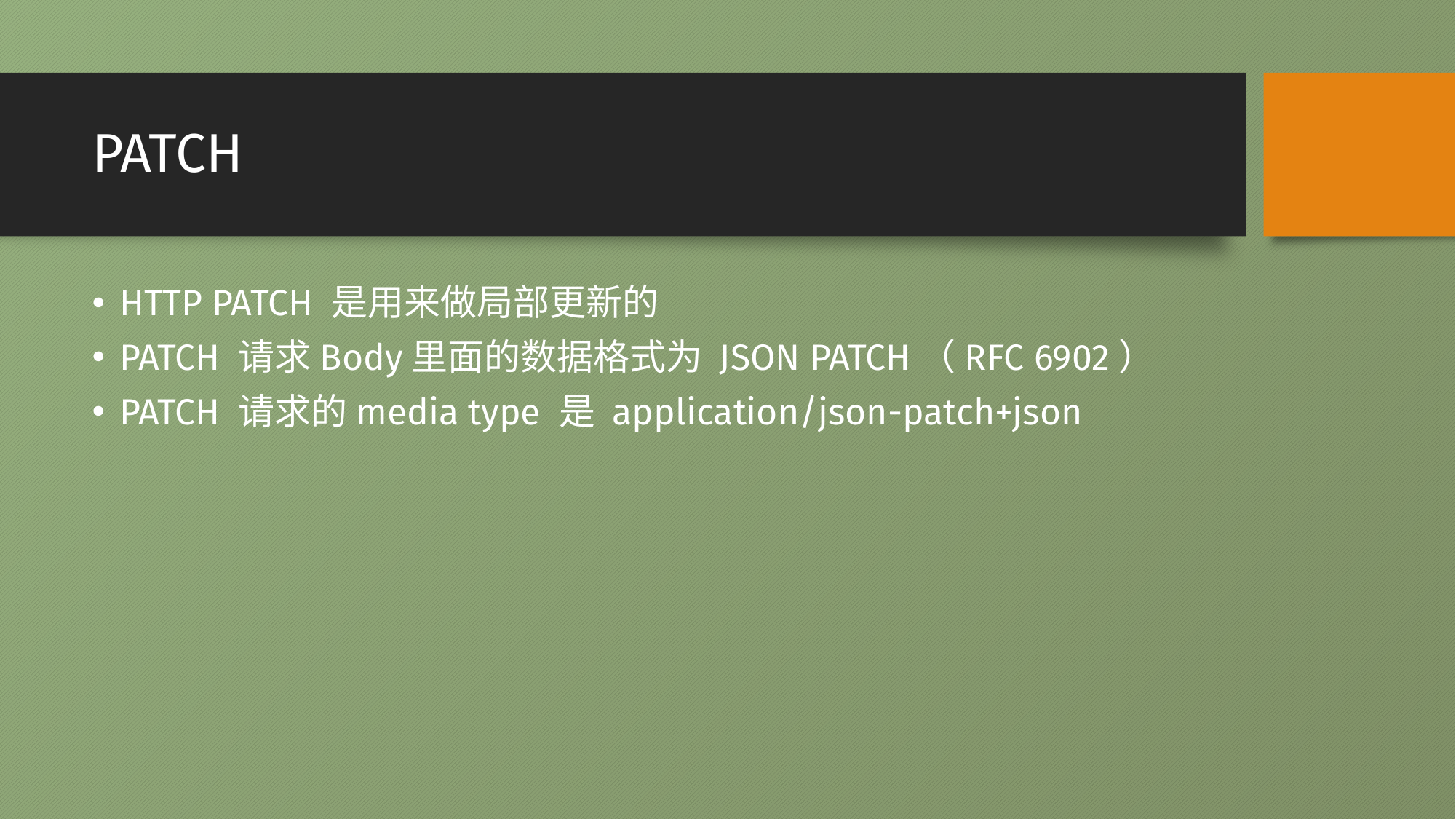

# PATCH
HTTP PATCH 是用来做局部更新的
PATCH 请求Body里面的数据格式为 JSON PATCH（RFC 6902）
PATCH 请求的media type 是 application/json-patch+json